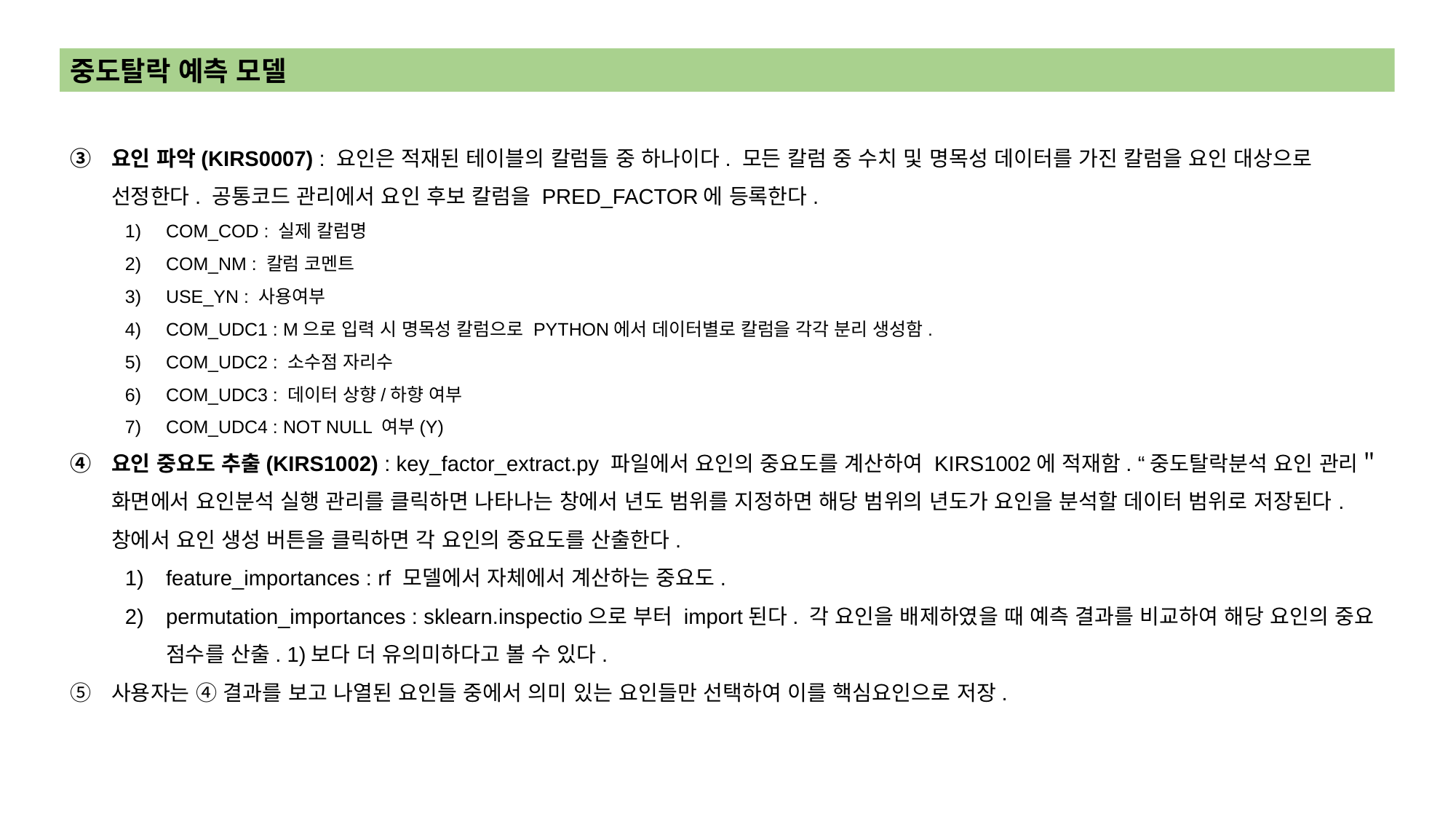

중도탈락 예측 모델
요인 파악(KIRS0007) : 요인은 적재된 테이블의 칼럼들 중 하나이다. 모든 칼럼 중 수치 및 명목성 데이터를 가진 칼럼을 요인 대상으로 선정한다. 공통코드 관리에서 요인 후보 칼럼을 PRED_FACTOR에 등록한다.
COM_COD : 실제 칼럼명
COM_NM : 칼럼 코멘트
USE_YN : 사용여부
COM_UDC1 : M으로 입력 시 명목성 칼럼으로 PYTHON에서 데이터별로 칼럼을 각각 분리 생성함.
COM_UDC2 : 소수점 자리수
COM_UDC3 : 데이터 상향/하향 여부
COM_UDC4 : NOT NULL 여부(Y)
요인 중요도 추출(KIRS1002) : key_factor_extract.py 파일에서 요인의 중요도를 계산하여 KIRS1002에 적재함. “중도탈락분석 요인 관리＂ 화면에서 요인분석 실행 관리를 클릭하면 나타나는 창에서 년도 범위를 지정하면 해당 범위의 년도가 요인을 분석할 데이터 범위로 저장된다. 창에서 요인 생성 버튼을 클릭하면 각 요인의 중요도를 산출한다.
feature_importances : rf 모델에서 자체에서 계산하는 중요도.
permutation_importances : sklearn.inspectio으로 부터 import된다. 각 요인을 배제하였을 때 예측 결과를 비교하여 해당 요인의 중요 점수를 산출. 1)보다 더 유의미하다고 볼 수 있다.
사용자는 ④ 결과를 보고 나열된 요인들 중에서 의미 있는 요인들만 선택하여 이를 핵심요인으로 저장.